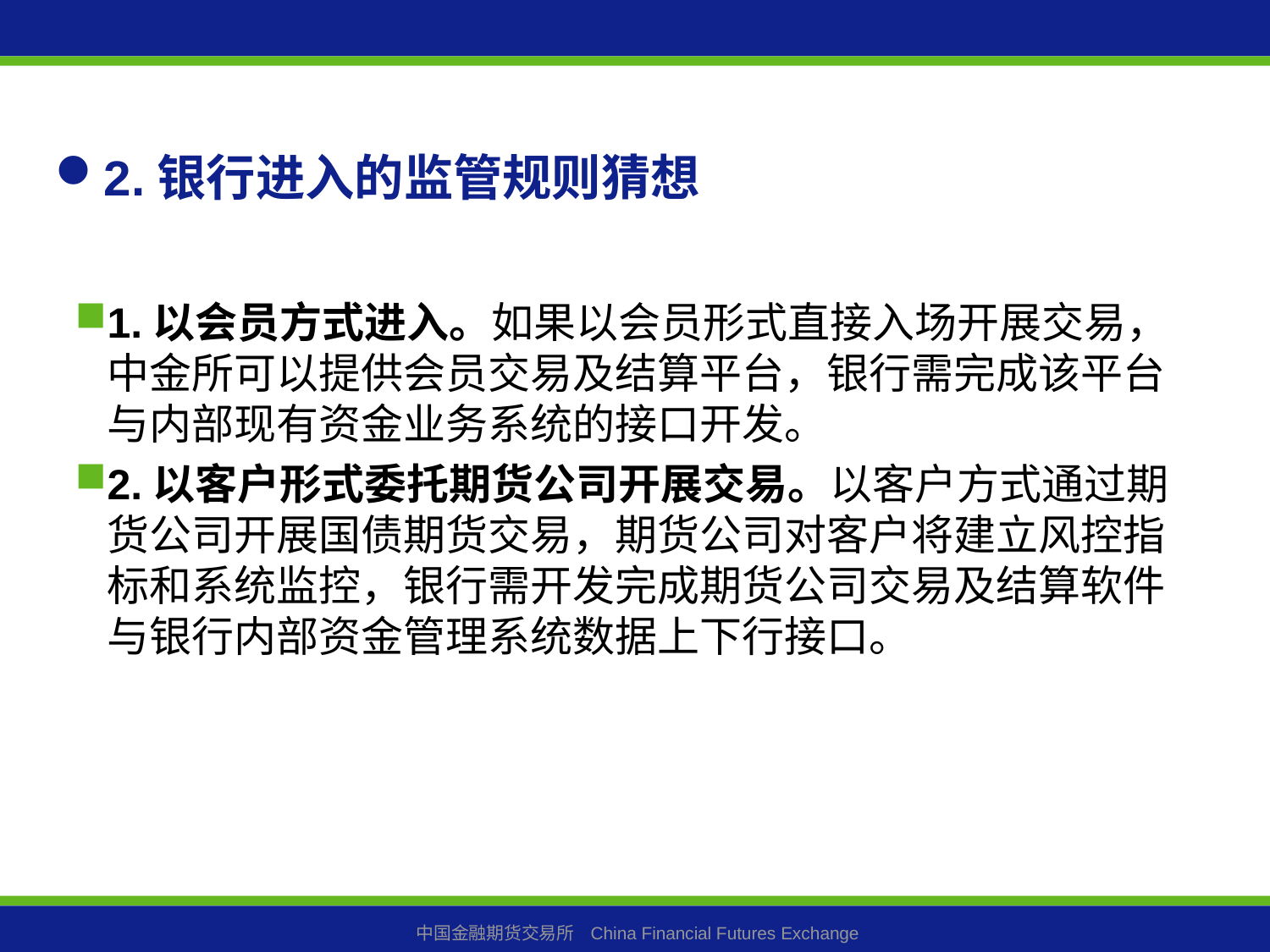

2.银行进入的监管规则猜想
1.以会员方式进入。如果以会员形式直接入场开展交易，中金所可以提供会员交易及结算平台，银行需完成该平台与内部现有资金业务系统的接口开发。
2.以客户形式委托期货公司开展交易。以客户方式通过期货公司开展国债期货交易，期货公司对客户将建立风控指标和系统监控，银行需开发完成期货公司交易及结算软件与银行内部资金管理系统数据上下行接口。